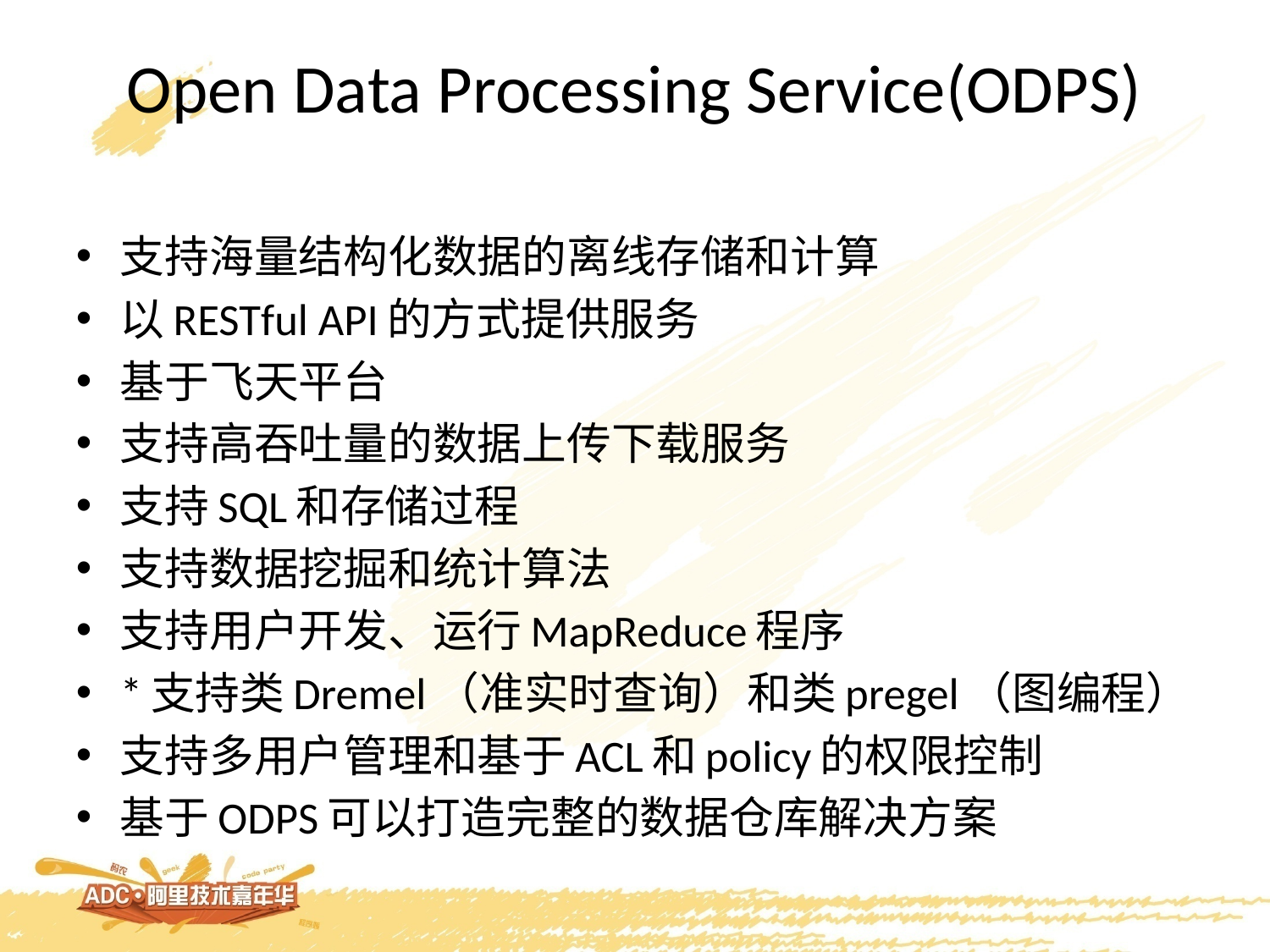

Open Data Processing Service(ODPS)
支持海量结构化数据的离线存储和计算
以RESTful API的方式提供服务
基于飞天平台
支持高吞吐量的数据上传下载服务
支持SQL和存储过程
支持数据挖掘和统计算法
支持用户开发、运行MapReduce程序
*支持类Dremel（准实时查询）和类pregel（图编程）
支持多用户管理和基于ACL和policy的权限控制
基于ODPS可以打造完整的数据仓库解决方案